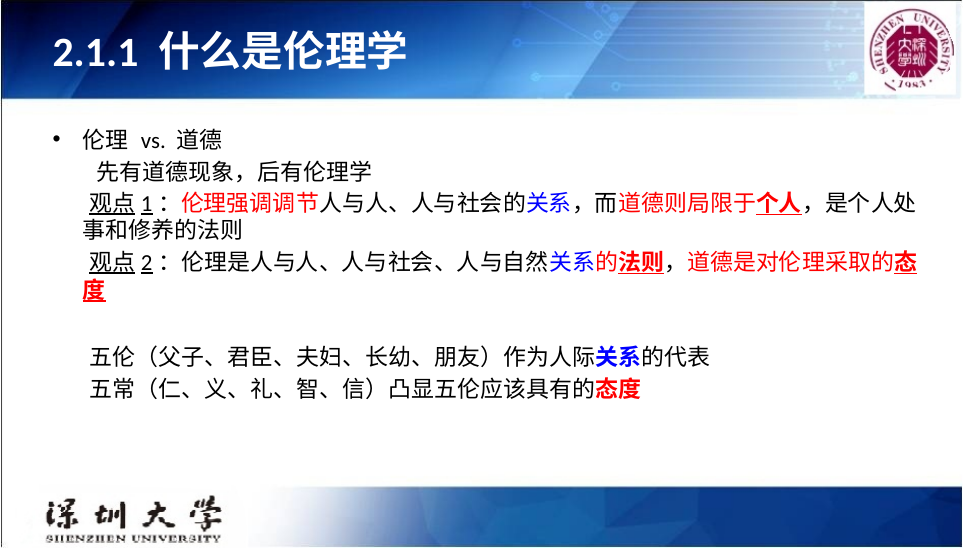

# 2.1.1 什么是伦理学
伦理 vs. 道德
      先有道德现象，后有伦理学
      观点1：伦理强调调节人与人、人与社会的关系，而道德则局限于个人，是个人处事和修养的法则
      观点2：伦理是人与人、人与社会、人与自然关系的法则，道德是对伦理采取的态度

      五伦（父子、君臣、夫妇、长幼、朋友）作为人际关系的代表
      五常（仁、义、礼、智、信）凸显五伦应该具有的态度
41